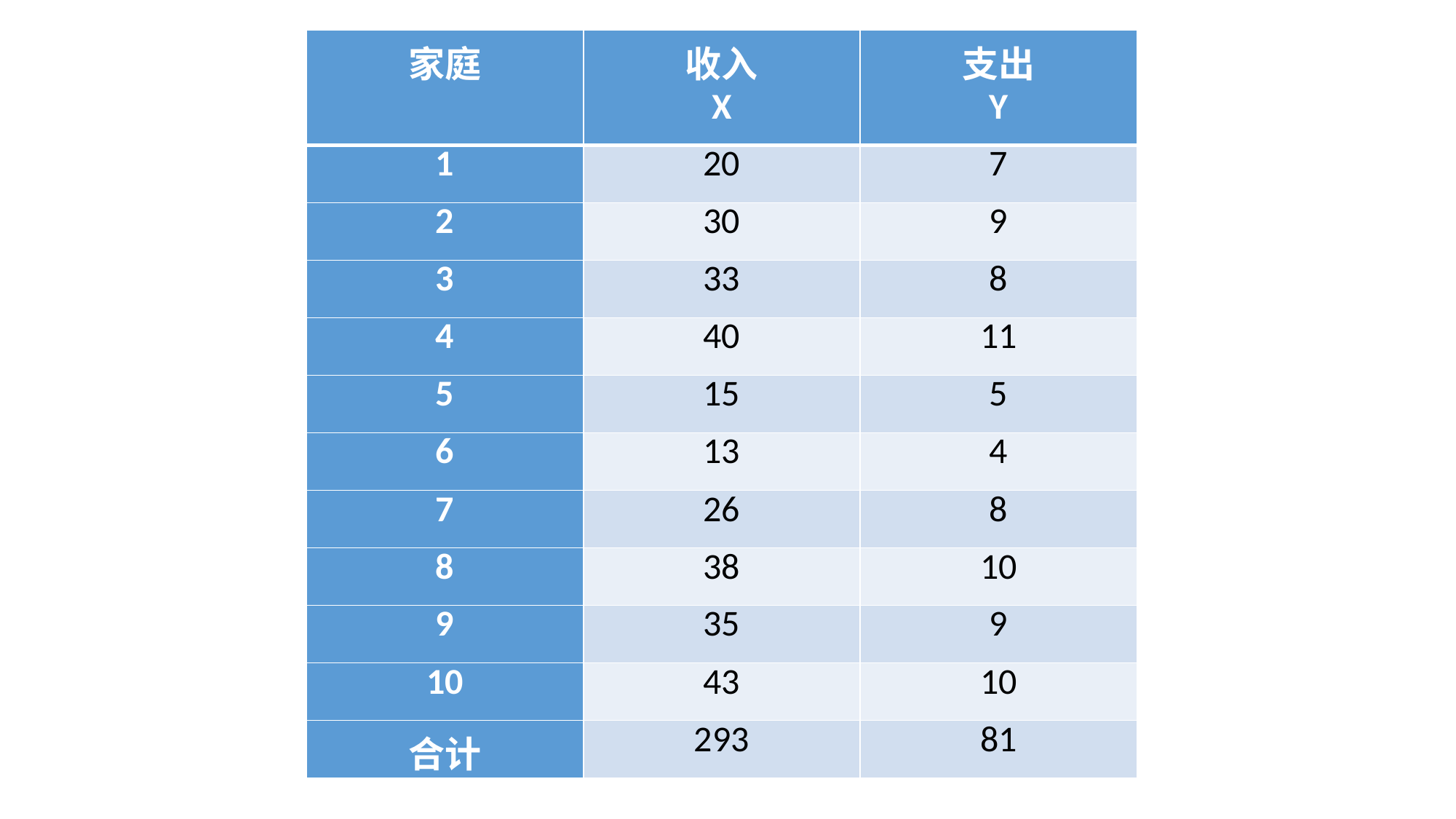

| 家庭 | 收入 X | 支出 Y |
| --- | --- | --- |
| 1 | 20 | 7 |
| 2 | 30 | 9 |
| 3 | 33 | 8 |
| 4 | 40 | 11 |
| 5 | 15 | 5 |
| 6 | 13 | 4 |
| 7 | 26 | 8 |
| 8 | 38 | 10 |
| 9 | 35 | 9 |
| 10 | 43 | 10 |
| 合计 | 293 | 81 |
#